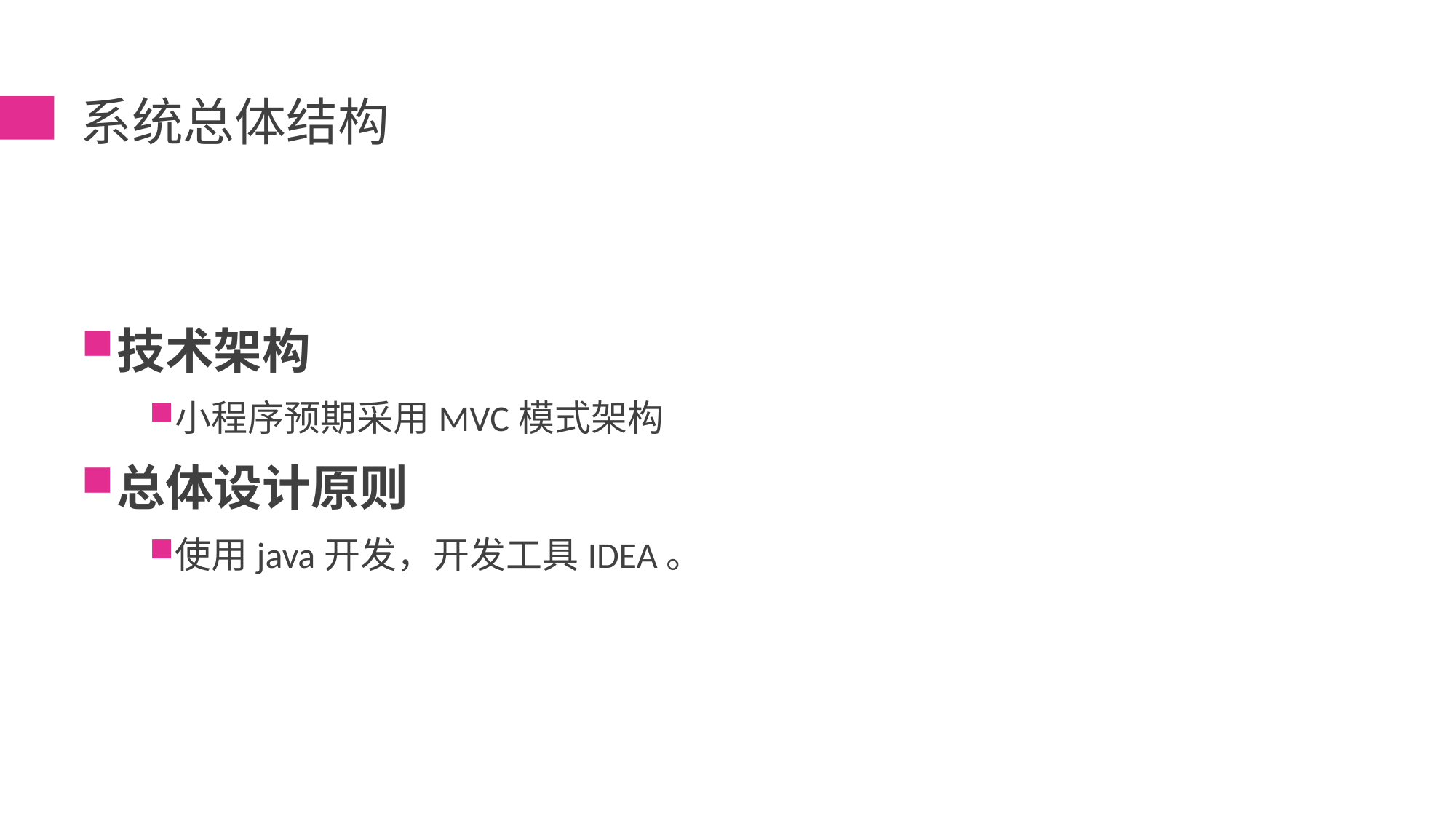

# 系统总体结构
技术架构
小程序预期采用MVC模式架构
总体设计原则
使用java开发，开发工具IDEA。